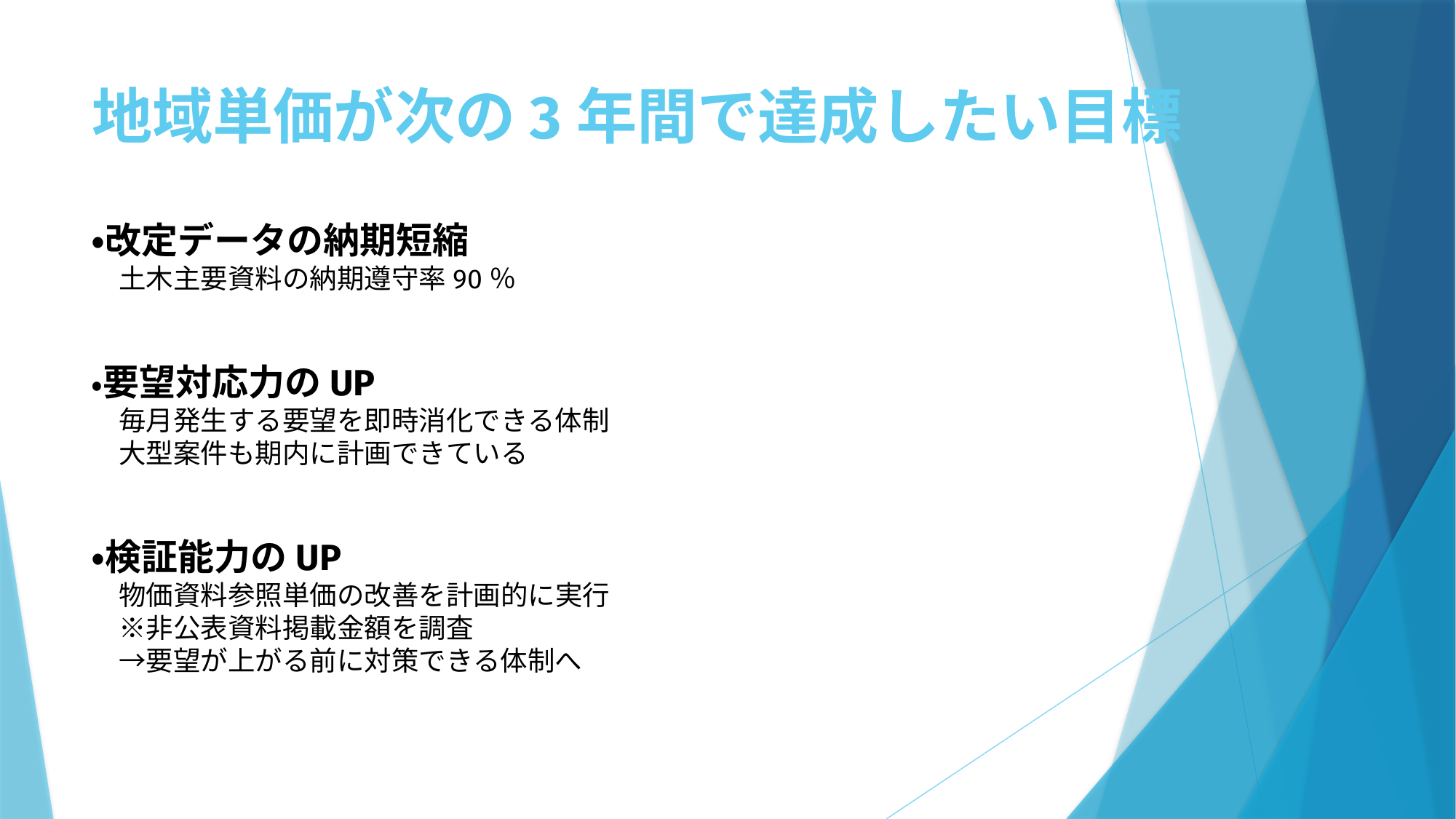

# 地域単価が次の3年間で達成したい目標
・改定データの納期短縮
　土木主要資料の納期遵守率90％

・要望対応力のUP
　毎月発生する要望を即時消化できる体制
　大型案件も期内に計画できている

・検証能力のUP
　物価資料参照単価の改善を計画的に実行
　※非公表資料掲載金額を調査
　→要望が上がる前に対策できる体制へ